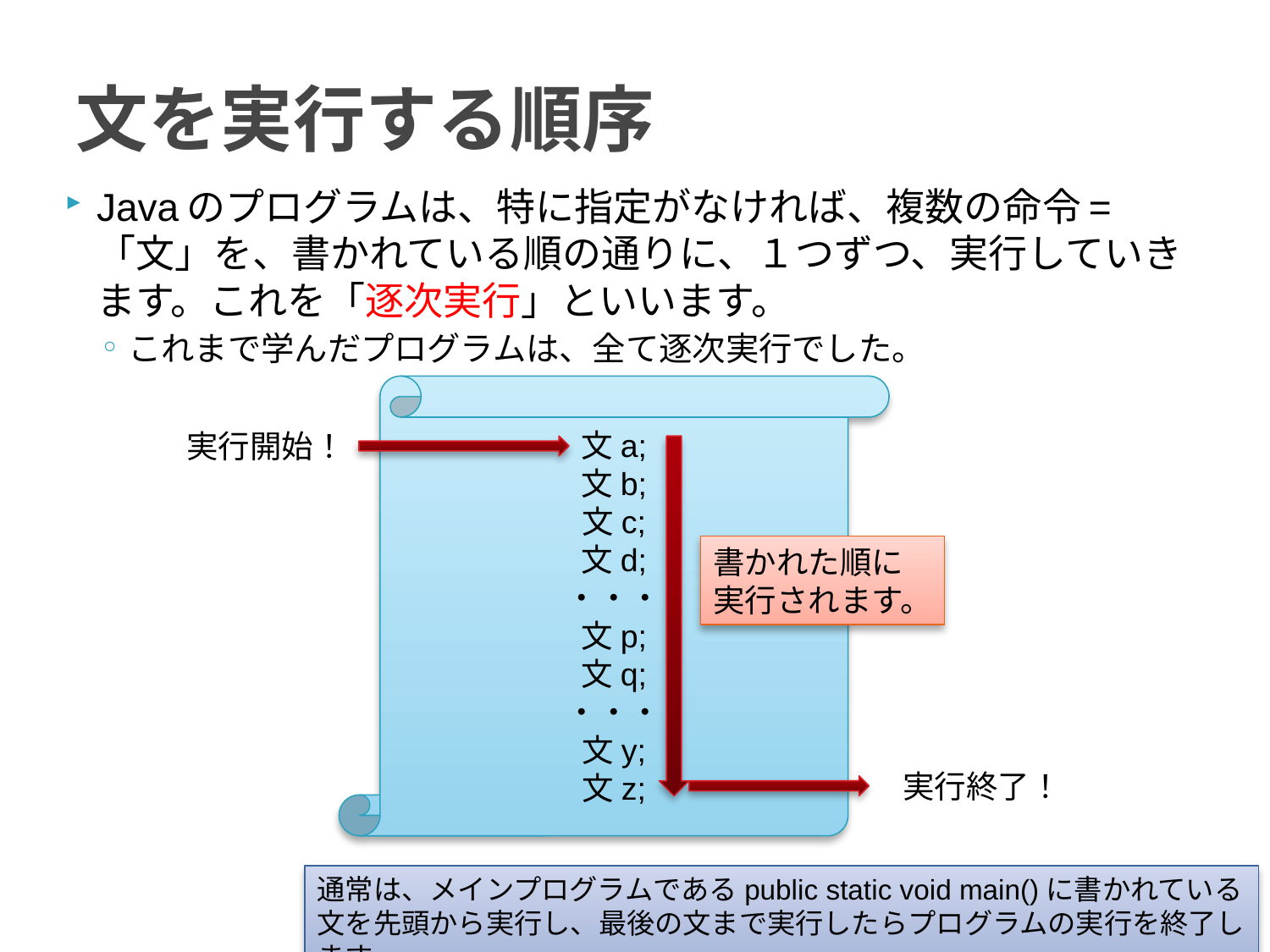

# 文を実行する順序
Javaのプログラムは、特に指定がなければ、複数の命令=「文」を、書かれている順の通りに、１つずつ、実行していきます。これを「逐次実行」といいます。
これまで学んだプログラムは、全て逐次実行でした。

文a;
文b;
文c;
文d;
・・・
文p;
文q;
・・・
文y;
文z;
実行開始！

書かれた順に
実行されます。
実行終了！

通常は、メインプログラムであるpublic static void main()に書かれている文を先頭から実行し、最後の文まで実行したらプログラムの実行を終了します。